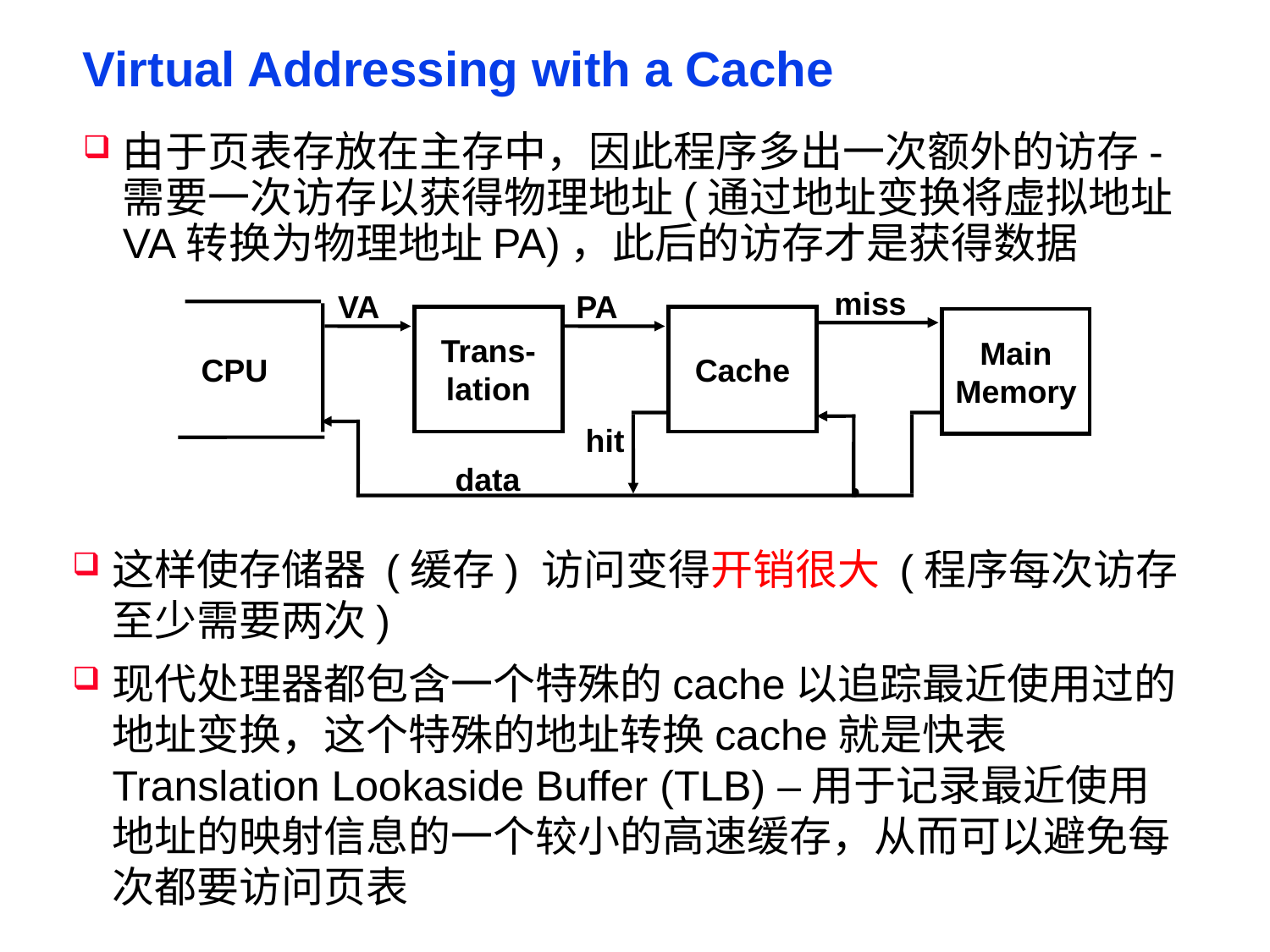

# Virtual Addressing with a Cache
由于页表存放在主存中，因此程序多出一次额外的访存-需要一次访存以获得物理地址(通过地址变换将虚拟地址VA转换为物理地址PA)，此后的访存才是获得数据
miss
VA
PA

Trans-
lation
Cache
Main
Memory

CPU

hit

data

这样使存储器 (缓存) 访问变得开销很大 (程序每次访存至少需要两次)
现代处理器都包含一个特殊的cache以追踪最近使用过的地址变换，这个特殊的地址转换cache就是快表Translation Lookaside Buffer (TLB) –用于记录最近使用地址的映射信息的一个较小的高速缓存，从而可以避免每次都要访问页表